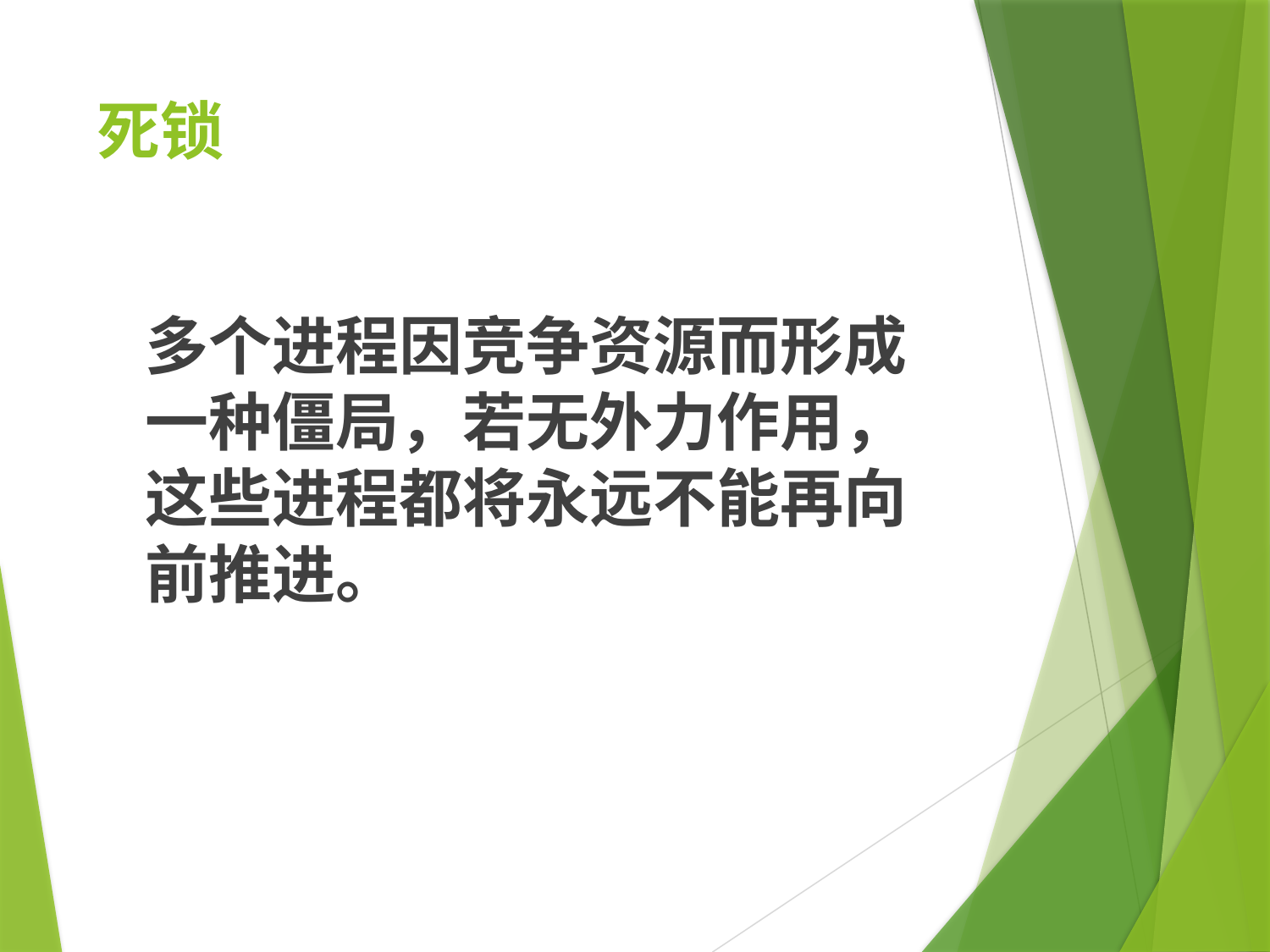

# 死锁
	多个进程因竞争资源而形成一种僵局，若无外力作用，这些进程都将永远不能再向前推进。